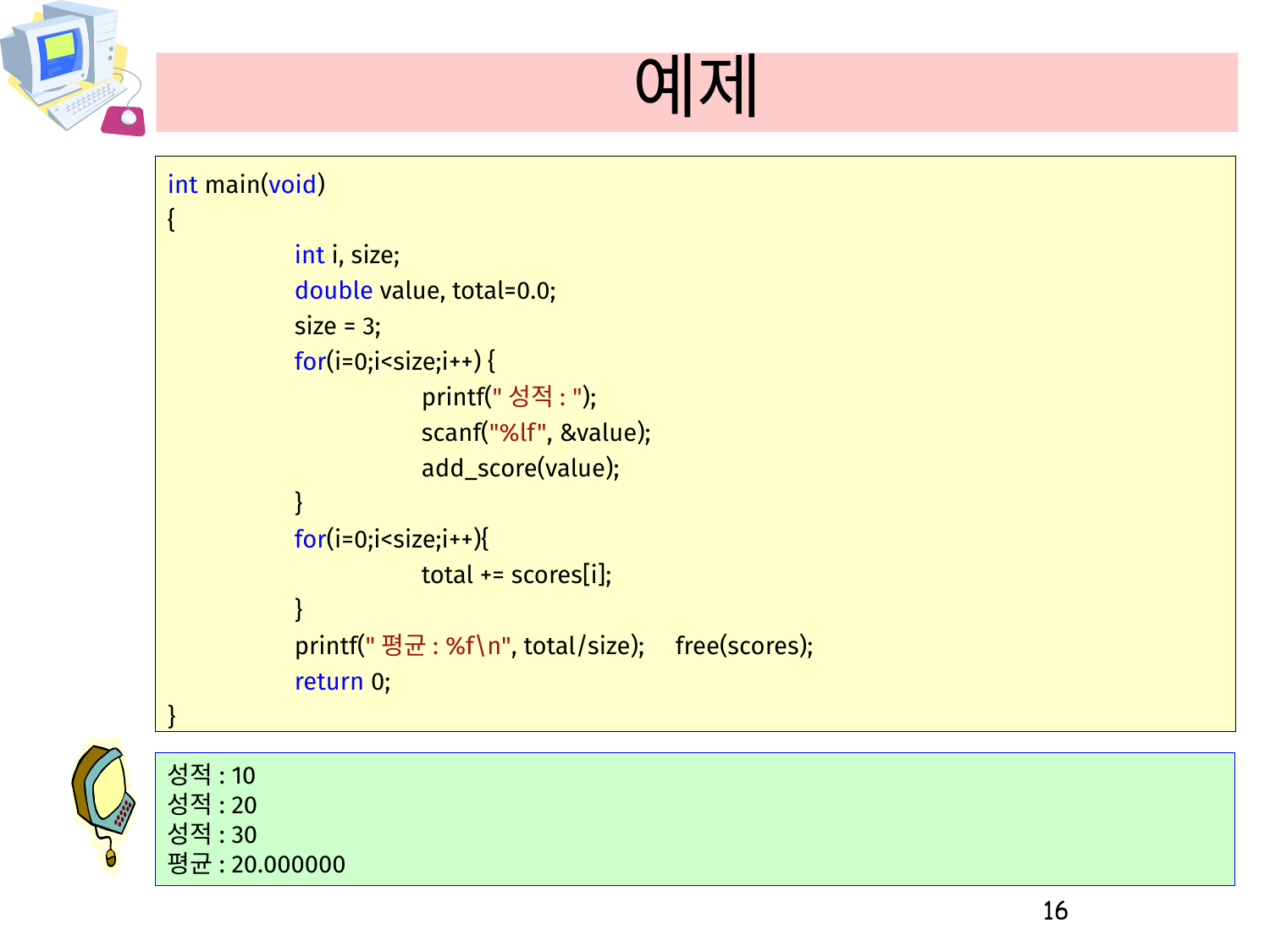

# 예제
int main(void)
{
	int i, size;
	double value, total=0.0;
	size = 3;
	for(i=0;i<size;i++) {
		printf("성적: ");
		scanf("%lf", &value);
		add_score(value);
	}
	for(i=0;i<size;i++){
		total += scores[i];
	}
	printf("평균: %f\n", total/size);	free(scores);
	return 0;
}

성적: 10
성적: 20
성적: 30
평균: 20.000000
16